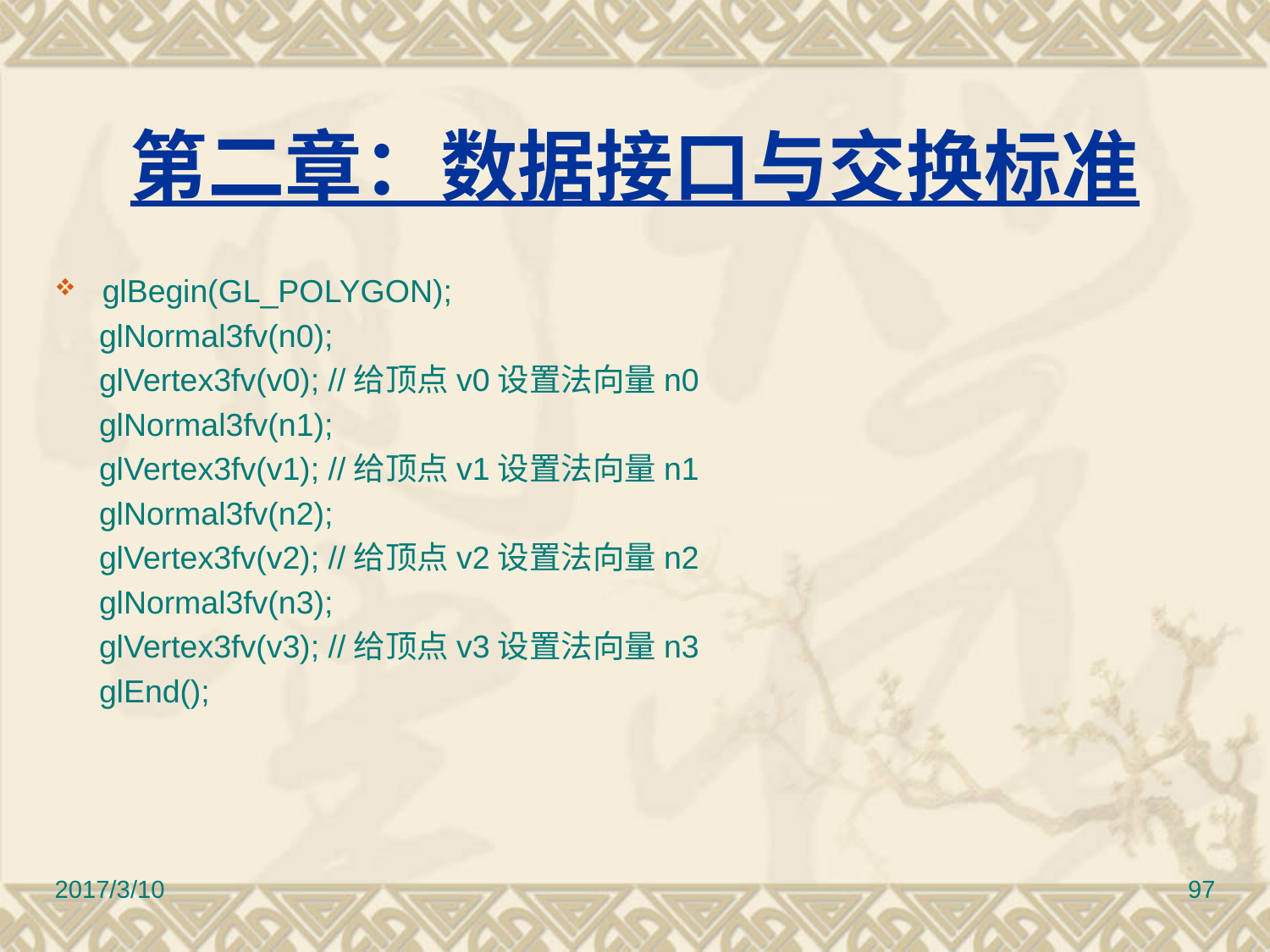

# 第二章：数据接口与交换标准
glBegin(GL_POLYGON);
     glNormal3fv(n0);
     glVertex3fv(v0); //给顶点v0设置法向量n0
     glNormal3fv(n1);
     glVertex3fv(v1); //给顶点v1设置法向量n1
     glNormal3fv(n2);
     glVertex3fv(v2); //给顶点v2设置法向量n2
     glNormal3fv(n3);
     glVertex3fv(v3); //给顶点v3设置法向量n3
     glEnd();
2017/3/10
97